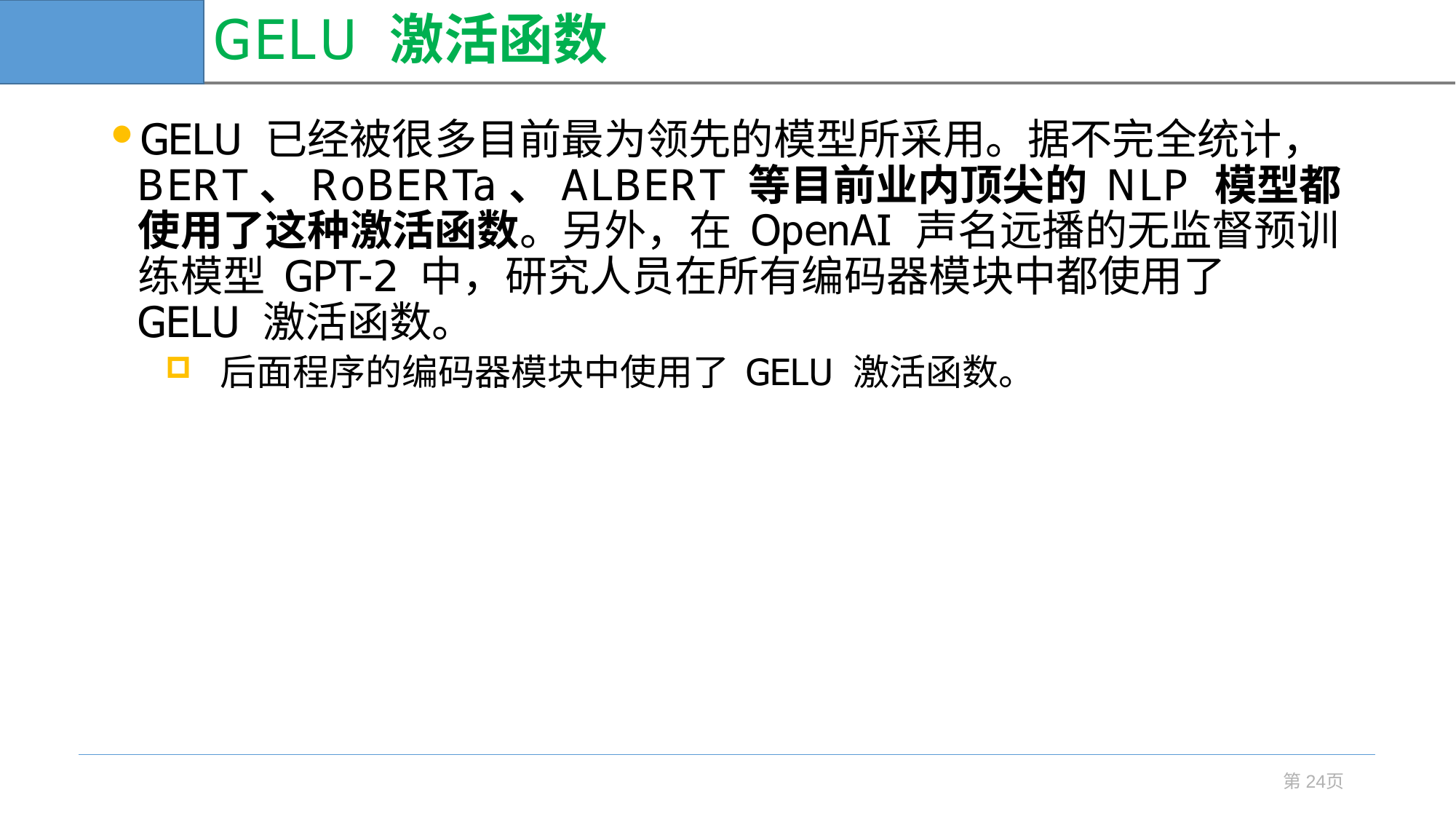

# GELU 激活函数
GELU 已经被很多目前最为领先的模型所采用。据不完全统计，BERT、RoBERTa、ALBERT 等目前业内顶尖的 NLP 模型都使用了这种激活函数。另外，在 OpenAI 声名远播的无监督预训练模型 GPT-2 中，研究人员在所有编码器模块中都使用了 GELU 激活函数。
后面程序的编码器模块中使用了 GELU 激活函数。
第24页